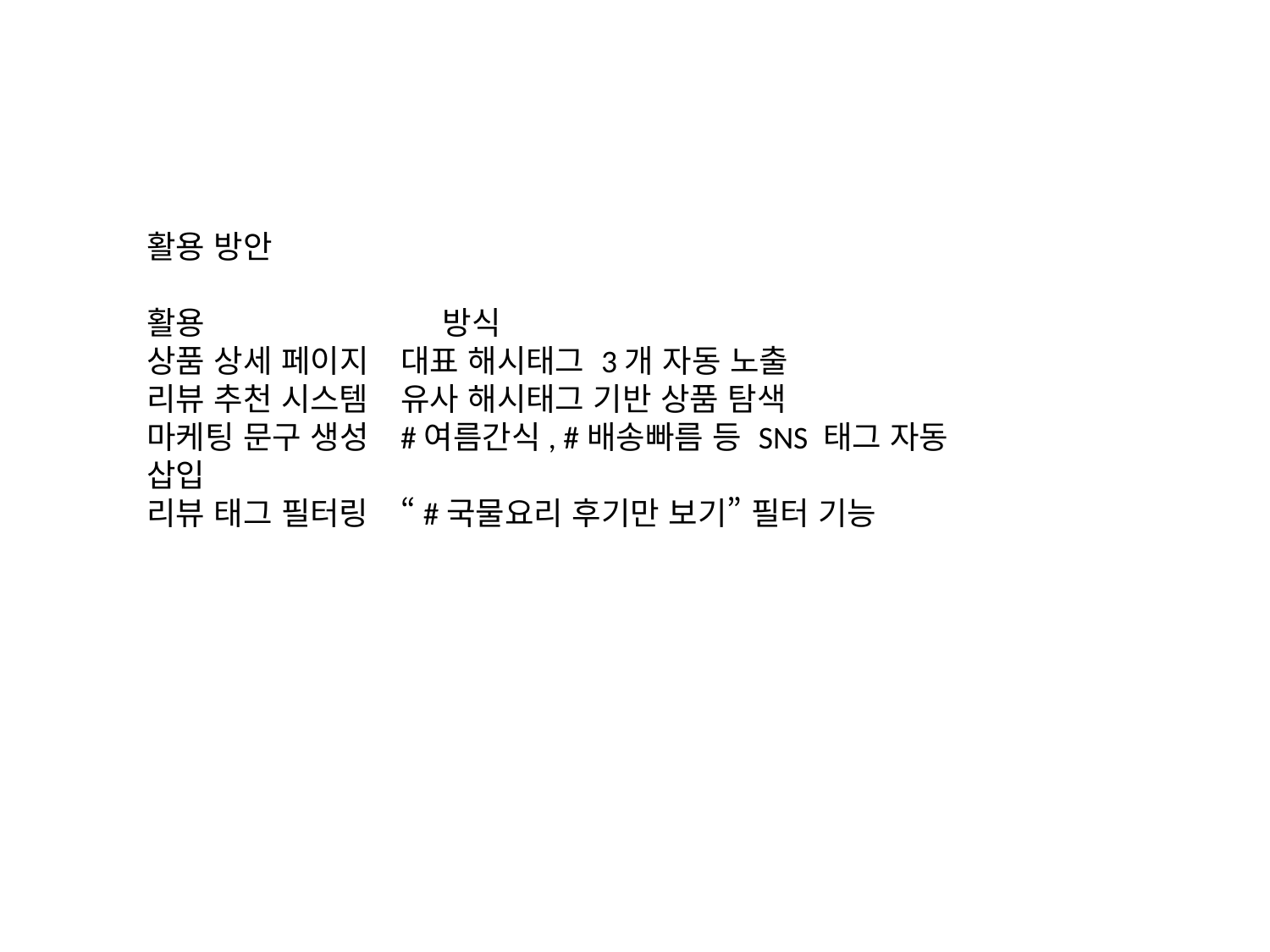

활용 방안

활용	                   방식
상품 상세 페이지	대표 해시태그 3개 자동 노출
리뷰 추천 시스템	유사 해시태그 기반 상품 탐색
마케팅 문구 생성	#여름간식, #배송빠름 등 SNS 태그 자동 삽입
리뷰 태그 필터링	“#국물요리 후기만 보기” 필터 기능